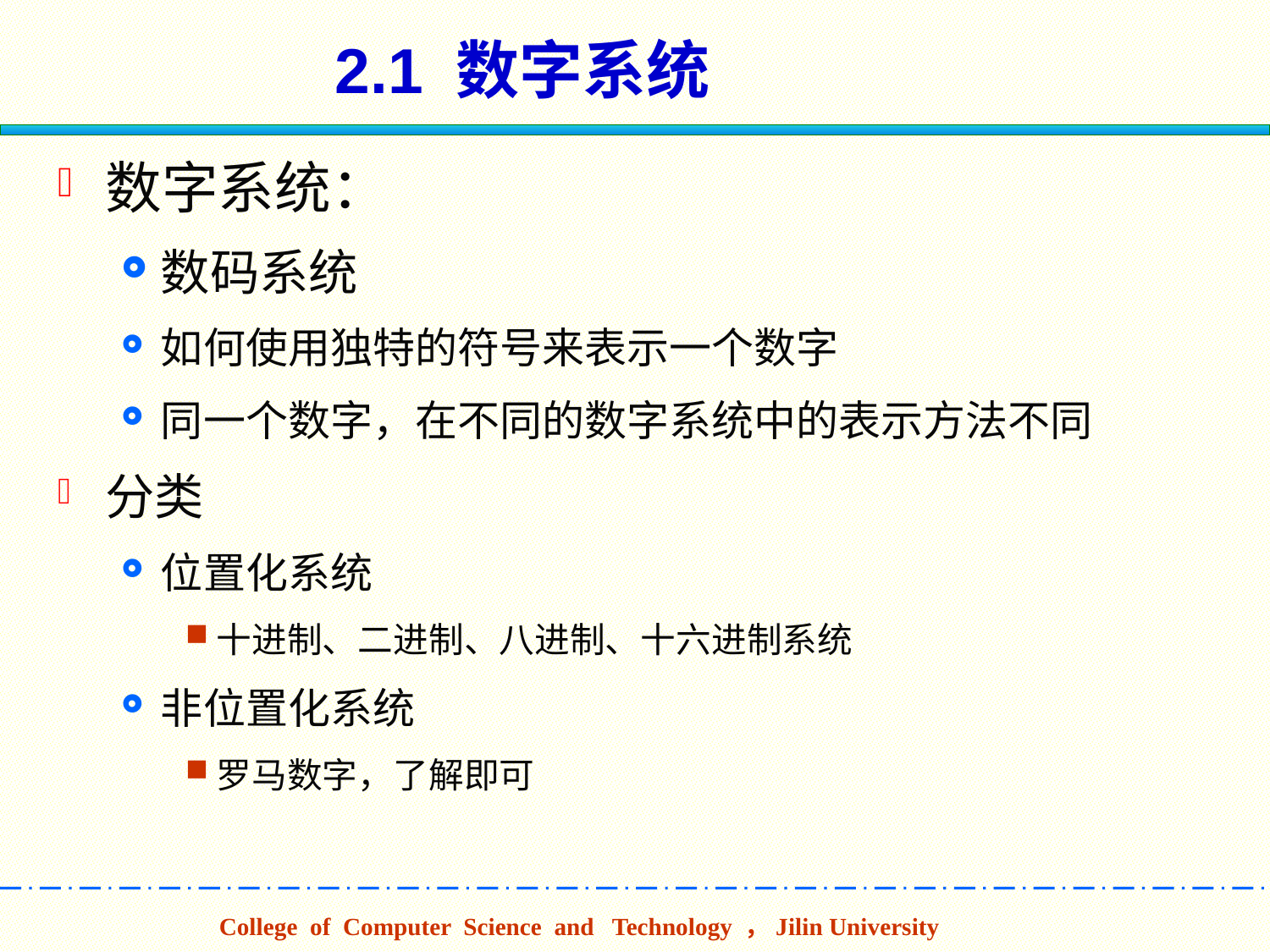

# 2.1 数字系统
数字系统：
数码系统
如何使用独特的符号来表示一个数字
同一个数字，在不同的数字系统中的表示方法不同
分类
位置化系统
十进制、二进制、八进制、十六进制系统
非位置化系统
罗马数字，了解即可